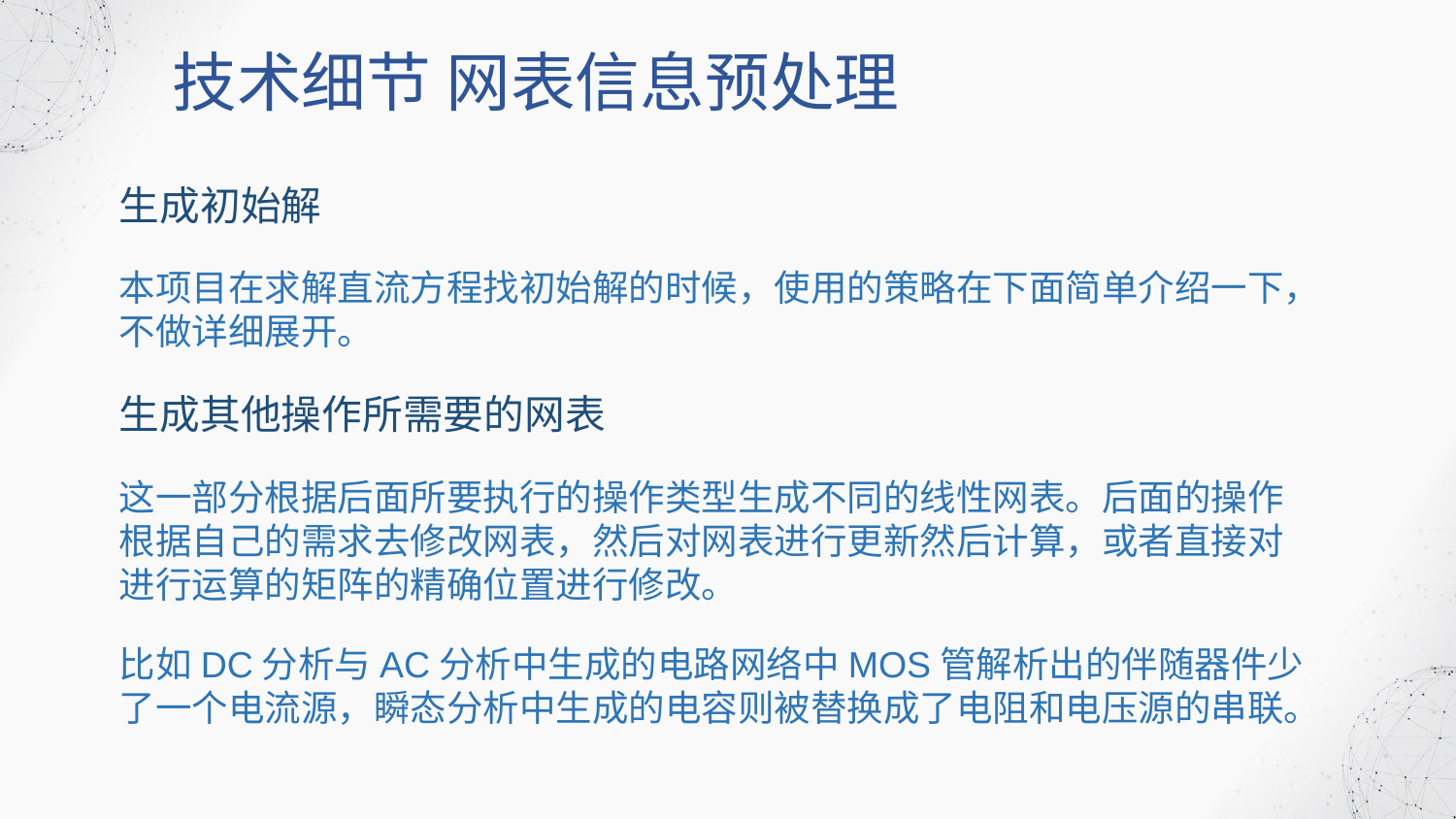

技术细节 网表信息预处理
生成初始解
本项目在求解直流方程找初始解的时候，使用的策略在下面简单介绍一下，不做详细展开。
生成其他操作所需要的网表
这一部分根据后面所要执行的操作类型生成不同的线性网表。后面的操作根据自己的需求去修改网表，然后对网表进行更新然后计算，或者直接对进行运算的矩阵的精确位置进行修改。
比如DC分析与AC分析中生成的电路网络中MOS管解析出的伴随器件少了一个电流源，瞬态分析中生成的电容则被替换成了电阻和电压源的串联。